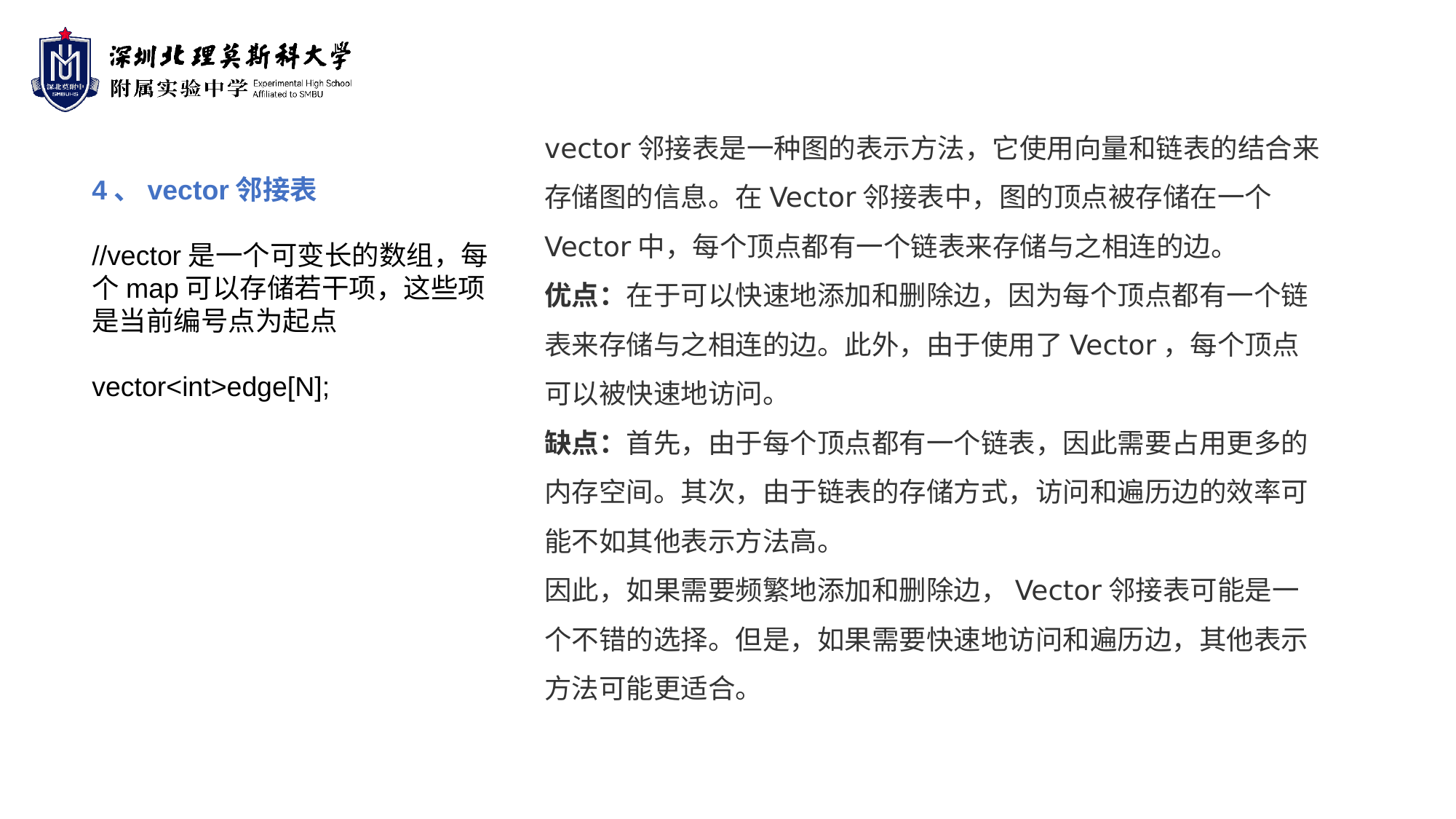

vector邻接表是一种图的表示方法，它使用向量和链表的结合来存储图的信息。在Vector邻接表中，图的顶点被存储在一个Vector中，每个顶点都有一个链表来存储与之相连的边。
优点：在于可以快速地添加和删除边，因为每个顶点都有一个链表来存储与之相连的边。此外，由于使用了Vector，每个顶点可以被快速地访问。
缺点：首先，由于每个顶点都有一个链表，因此需要占用更多的内存空间。其次，由于链表的存储方式，访问和遍历边的效率可能不如其他表示方法高。
因此，如果需要频繁地添加和删除边，Vector邻接表可能是一个不错的选择。但是，如果需要快速地访问和遍历边，其他表示方法可能更适合。
4、vector邻接表

//vector是一个可变长的数组，每个map可以存储若干项，这些项是当前编号点为起点

vector<int>edge[N];